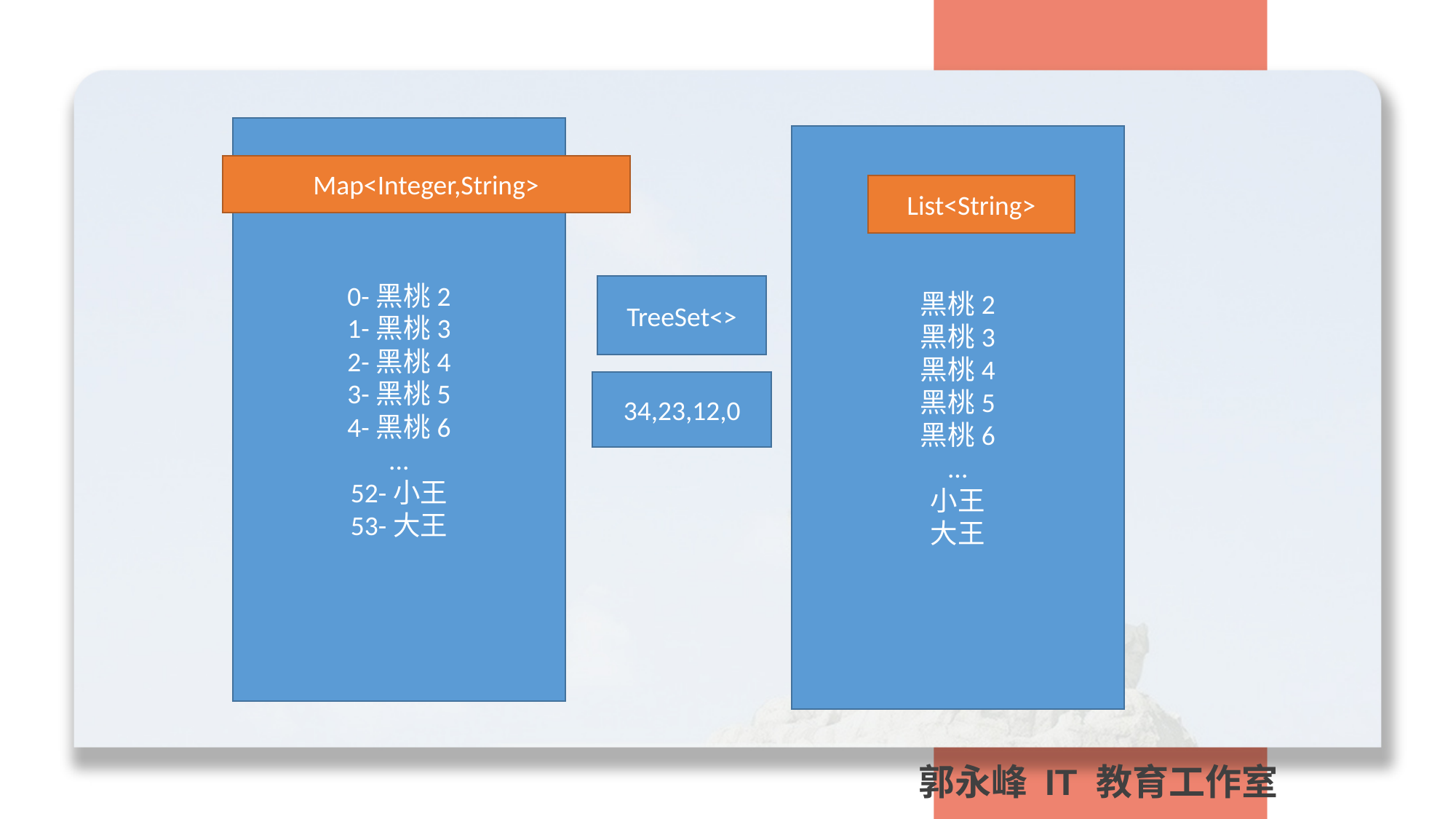

0-黑桃2
1-黑桃3
2-黑桃4
3-黑桃5
4-黑桃6
...
52-小王
53-大王
黑桃2
黑桃3
黑桃4
黑桃5
黑桃6
...
小王
大王
Map<Integer,String>
List<String>
TreeSet<>
34,23,12,0